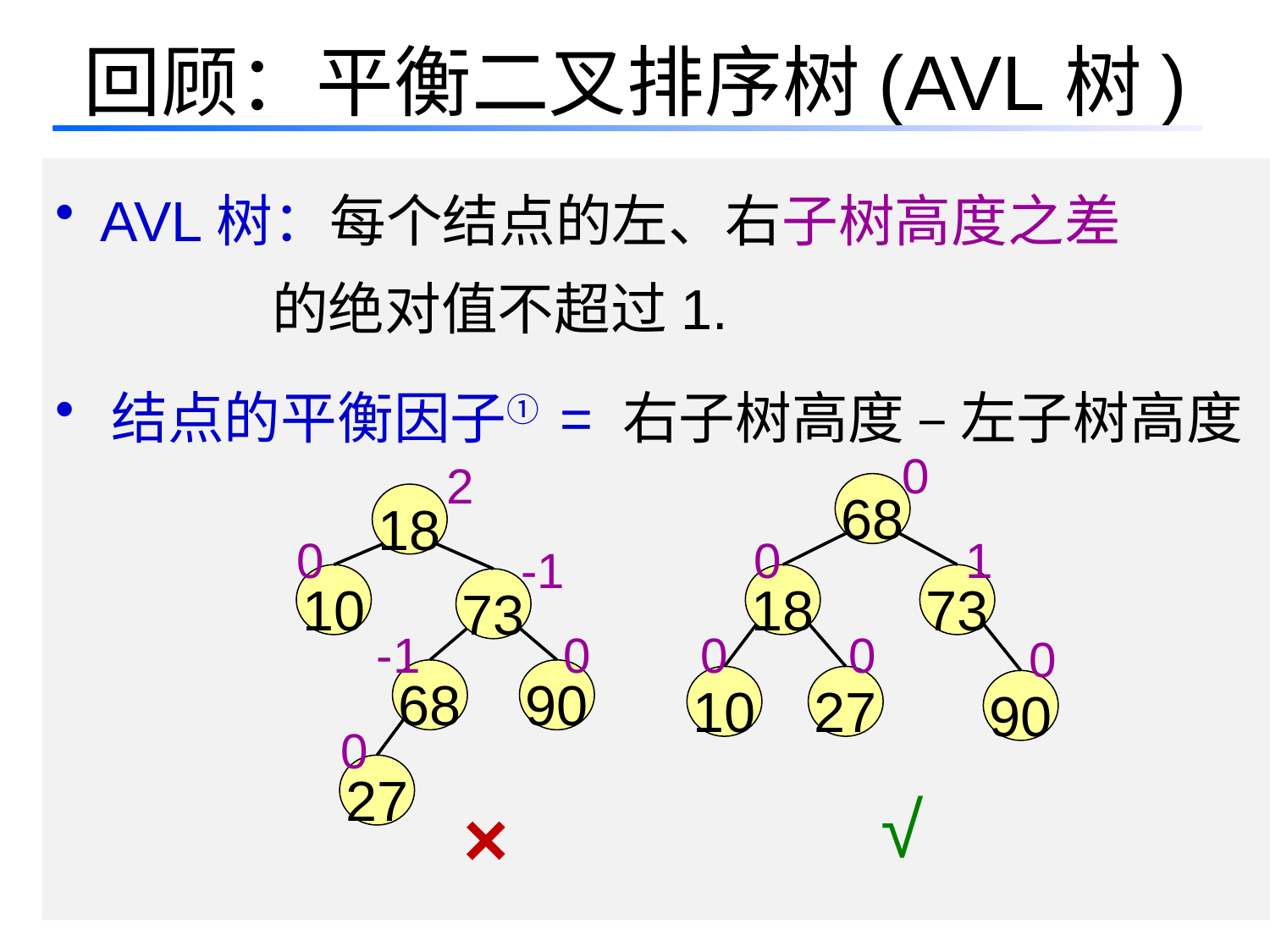

# 回顾：平衡二叉排序树(AVL树)

 AVL树：每个结点的左、右子树高度之差
                的绝对值不超过1.
 结点的平衡因子① = 右子树高度 – 左子树高度

0
2
68
18
0
0
1
-1
10
18
73
73
-1
0
0
0
0
68
90
10
27
90
0
√
27
×